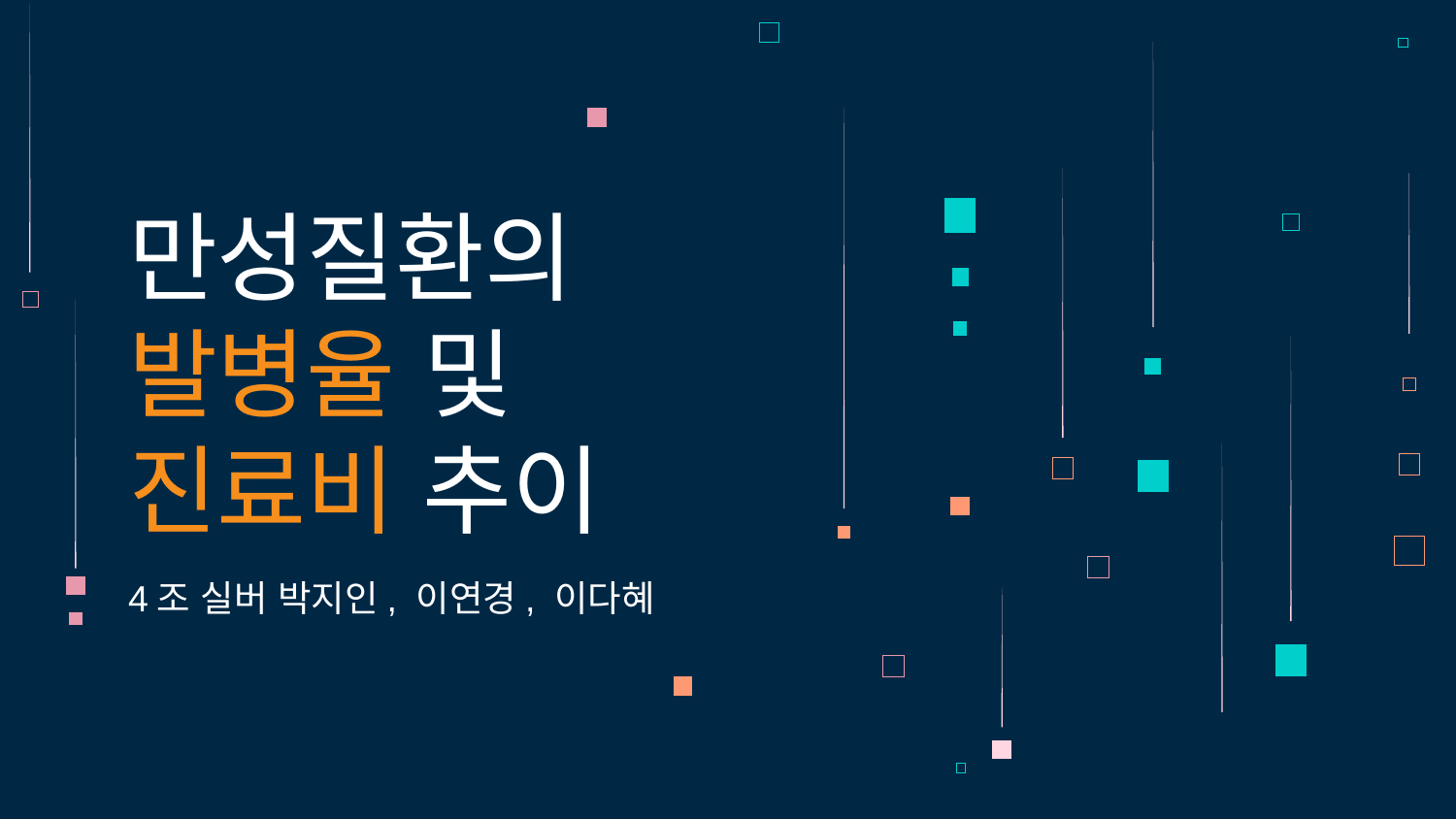

# 만성질환의 발병율 및 진료비 추이

4조 실버 박지인, 이연경, 이다혜